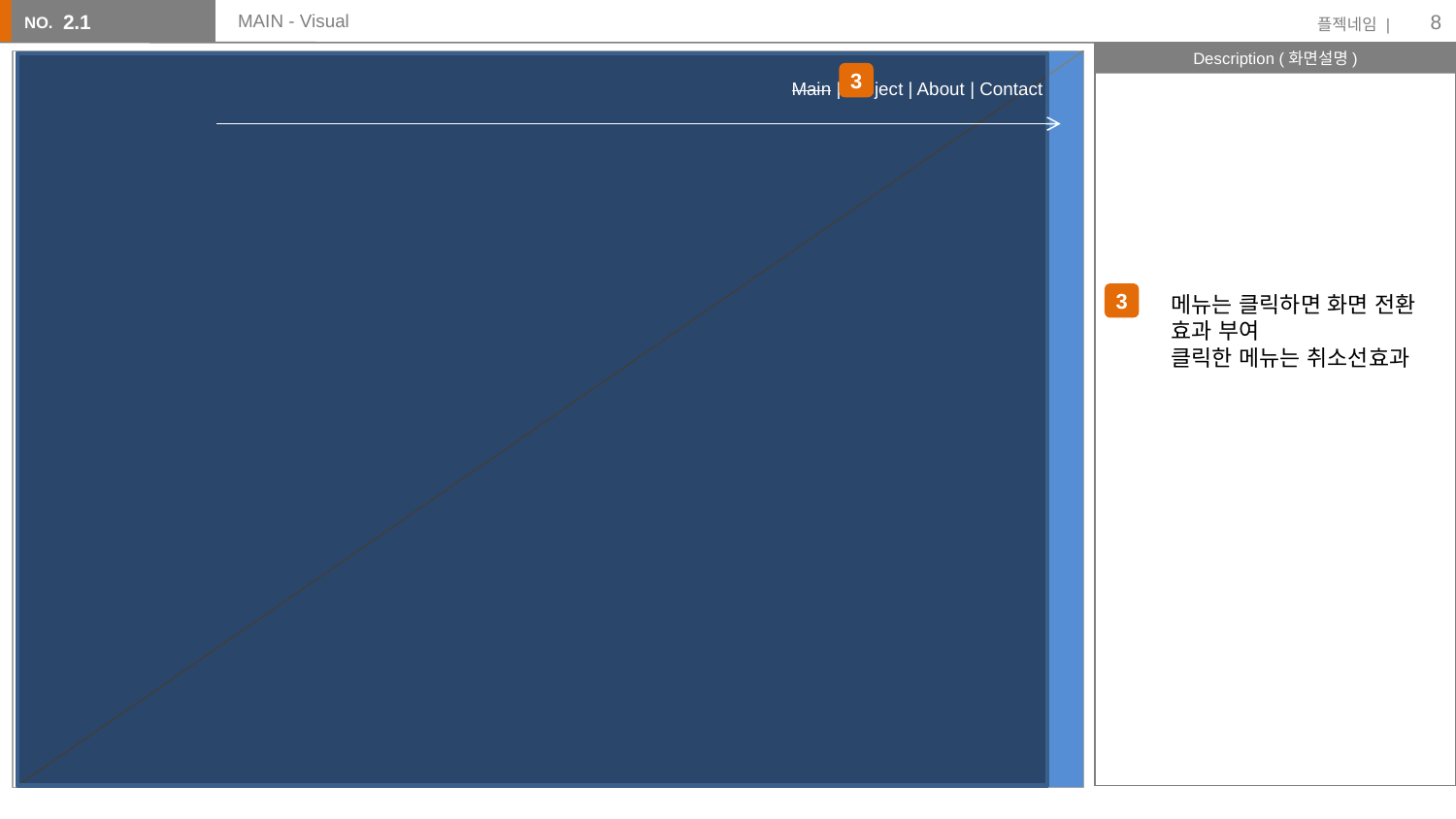

8
2.1
# MAIN - Visual

3
Main | Project | About | Contact

3
메뉴는 클릭하면 화면 전환
효과 부여
클릭한 메뉴는 취소선효과